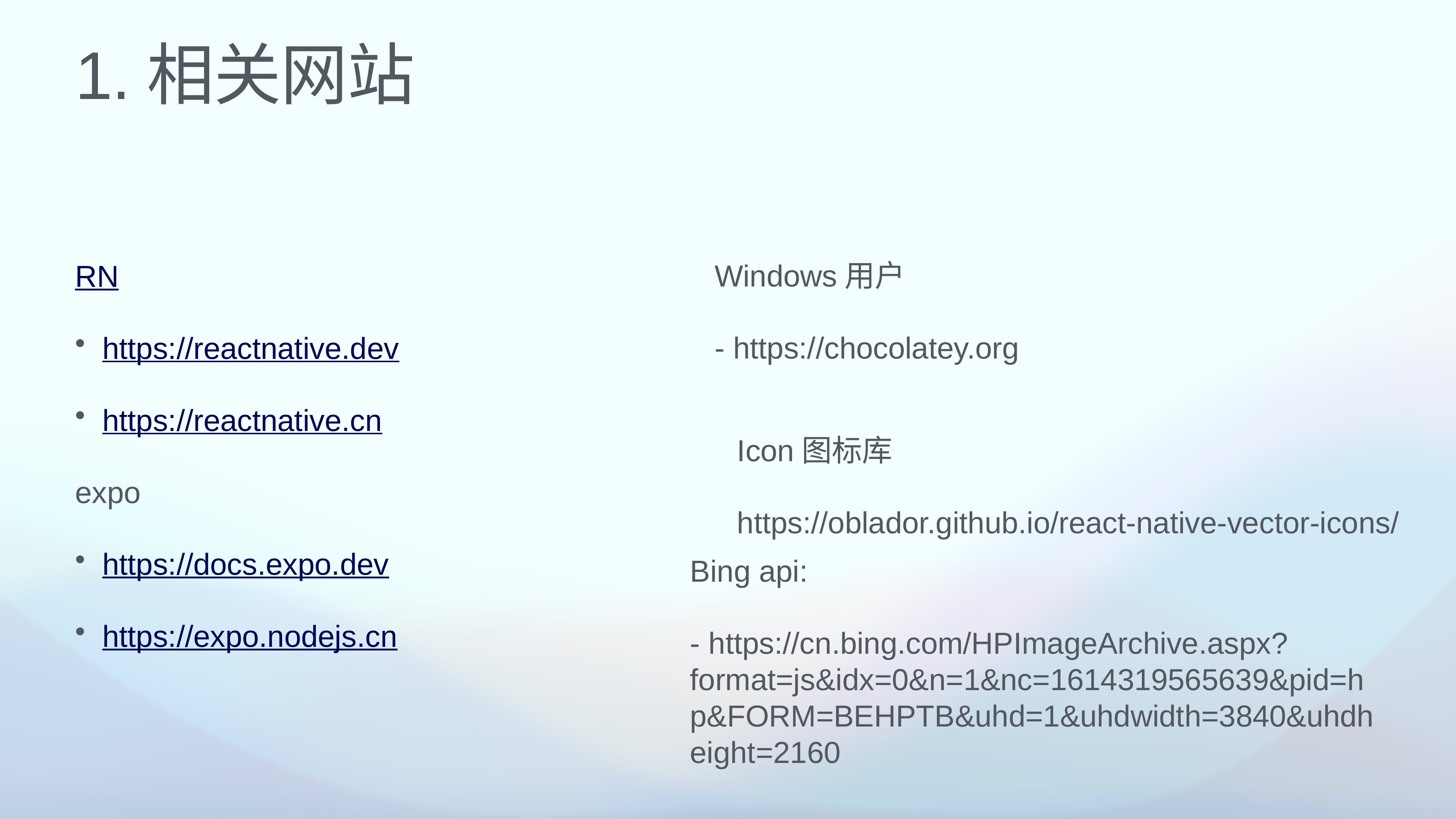

# 1.相关网站

Windows用户
- https://chocolatey.org
RN
https://reactnative.dev
https://reactnative.cn
expo
https://docs.expo.dev
https://expo.nodejs.cn
Icon图标库
https://oblador.github.io/react-native-vector-icons/

Bing api:
- https://cn.bing.com/HPImageArchive.aspx?format=js&idx=0&n=1&nc=1614319565639&pid=hp&FORM=BEHPTB&uhd=1&uhdwidth=3840&uhdheight=2160